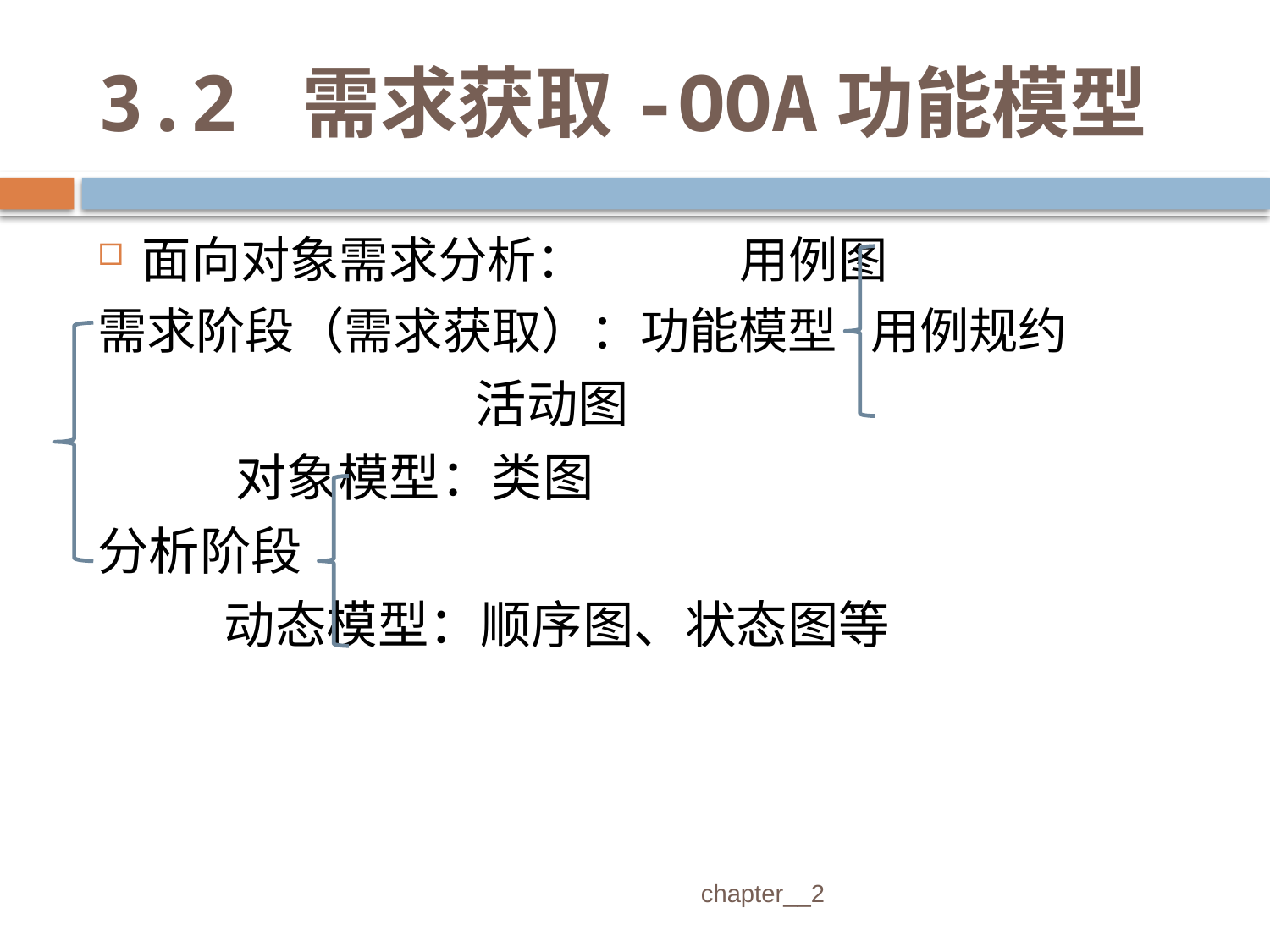

# 3.2 需求获取-OOA功能模型
13
面向对象需求分析：              用例图
需求阶段（需求获取）：功能模型   用例规约
                                活动图
           对象模型：类图
分析阶段
          动态模型：顺序图、状态图等

 chapter__2